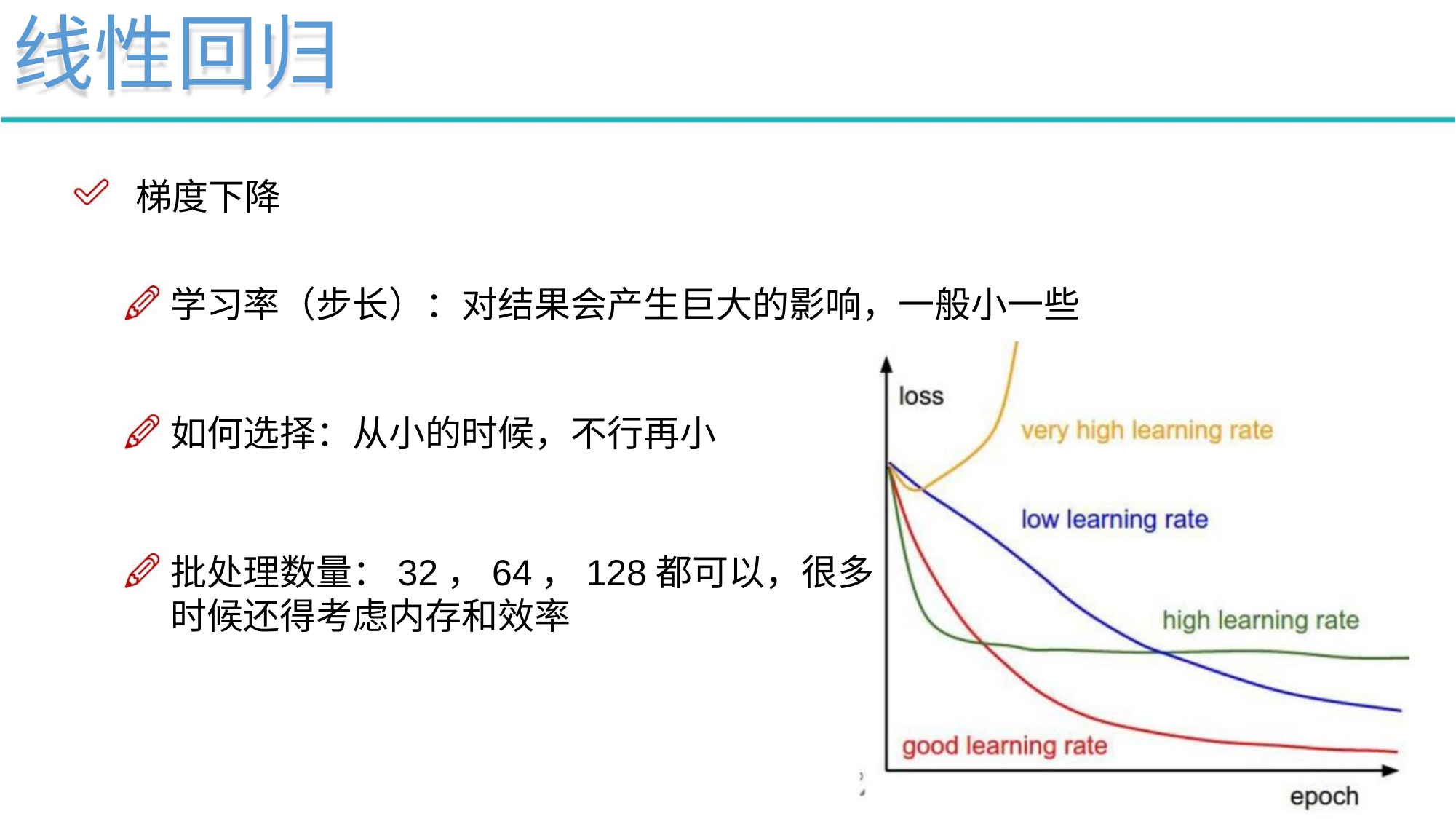

线性回归
梯度下降
学习率（步长）：对结果会产生巨大的影响，一般小一些
如何选择：从小的时候，不行再小
批处理数量：32，64，128都可以，很多
时候还得考虑内存和效率